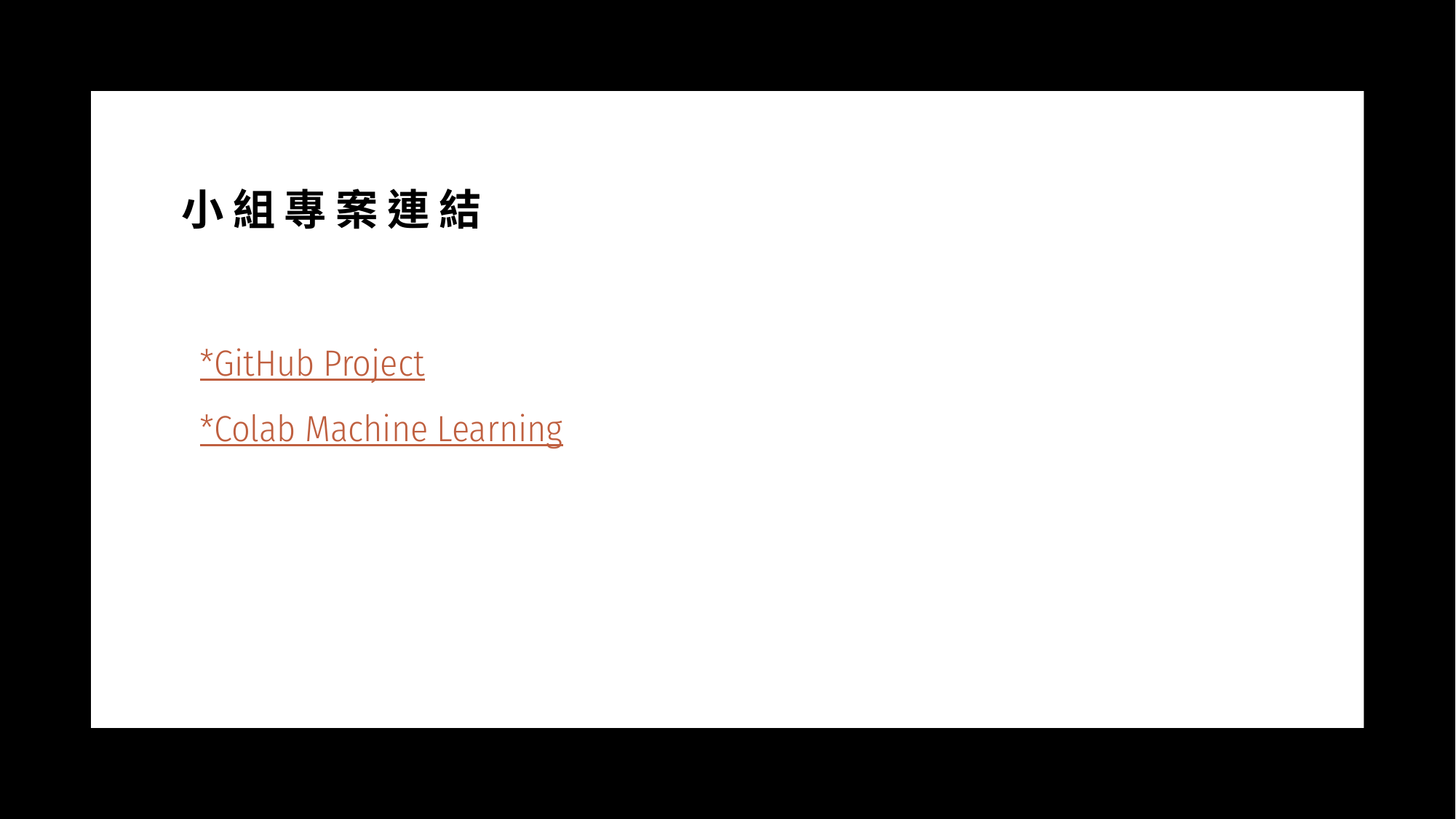

# 小組專案連結

*GitHub Project
*Colab Machine Learning